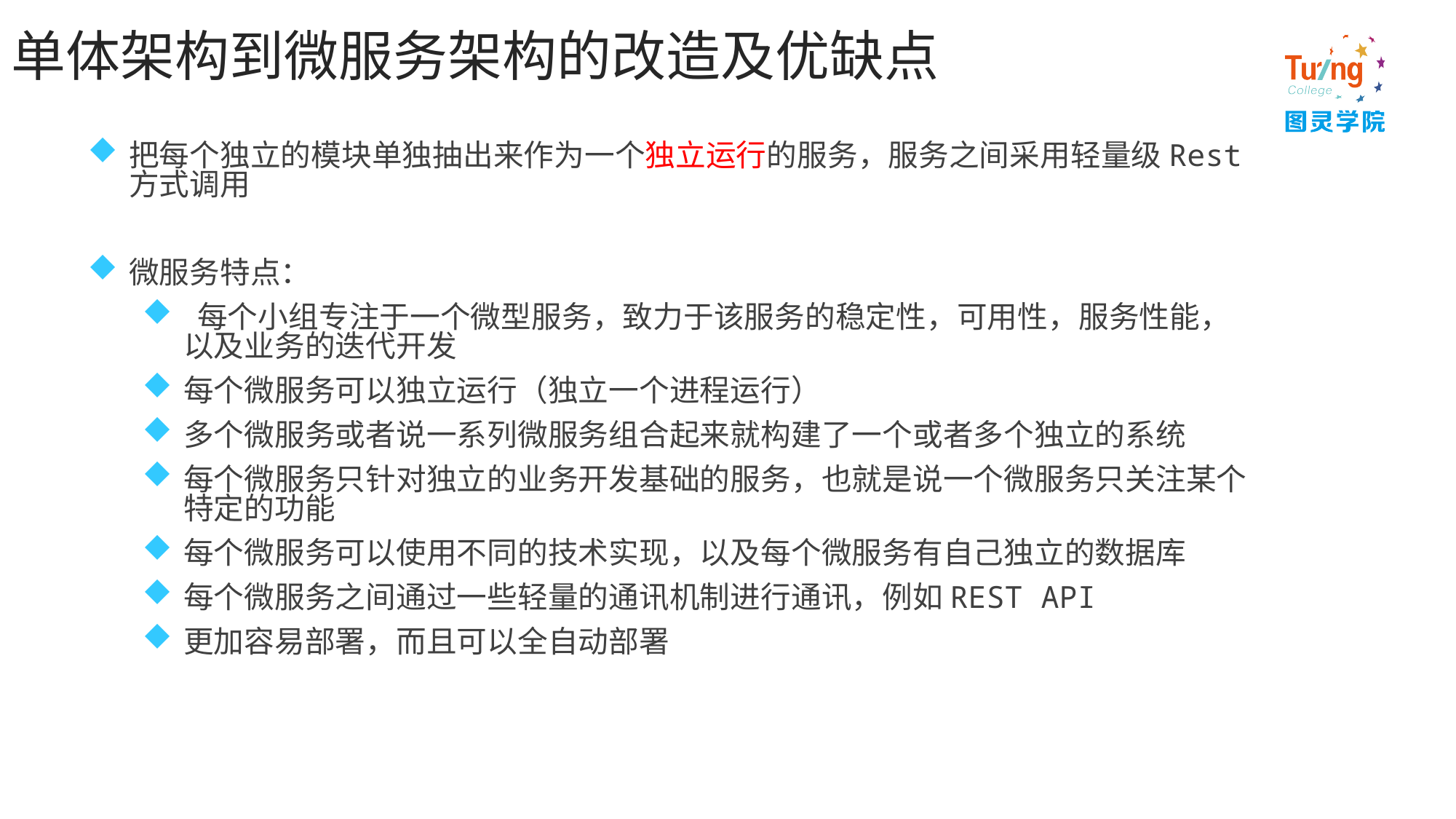

# 单体架构到微服务架构的改造及优缺点
把每个独立的模块单独抽出来作为一个独立运行的服务，服务之间采用轻量级Rest方式调用

微服务特点：
 每个小组专注于一个微型服务，致力于该服务的稳定性，可用性，服务性能，以及业务的迭代开发
每个微服务可以独立运行（独立一个进程运行）
多个微服务或者说一系列微服务组合起来就构建了一个或者多个独立的系统
每个微服务只针对独立的业务开发基础的服务，也就是说一个微服务只关注某个特定的功能
每个微服务可以使用不同的技术实现，以及每个微服务有自己独立的数据库
每个微服务之间通过一些轻量的通讯机制进行通讯，例如REST API
更加容易部署，而且可以全自动部署